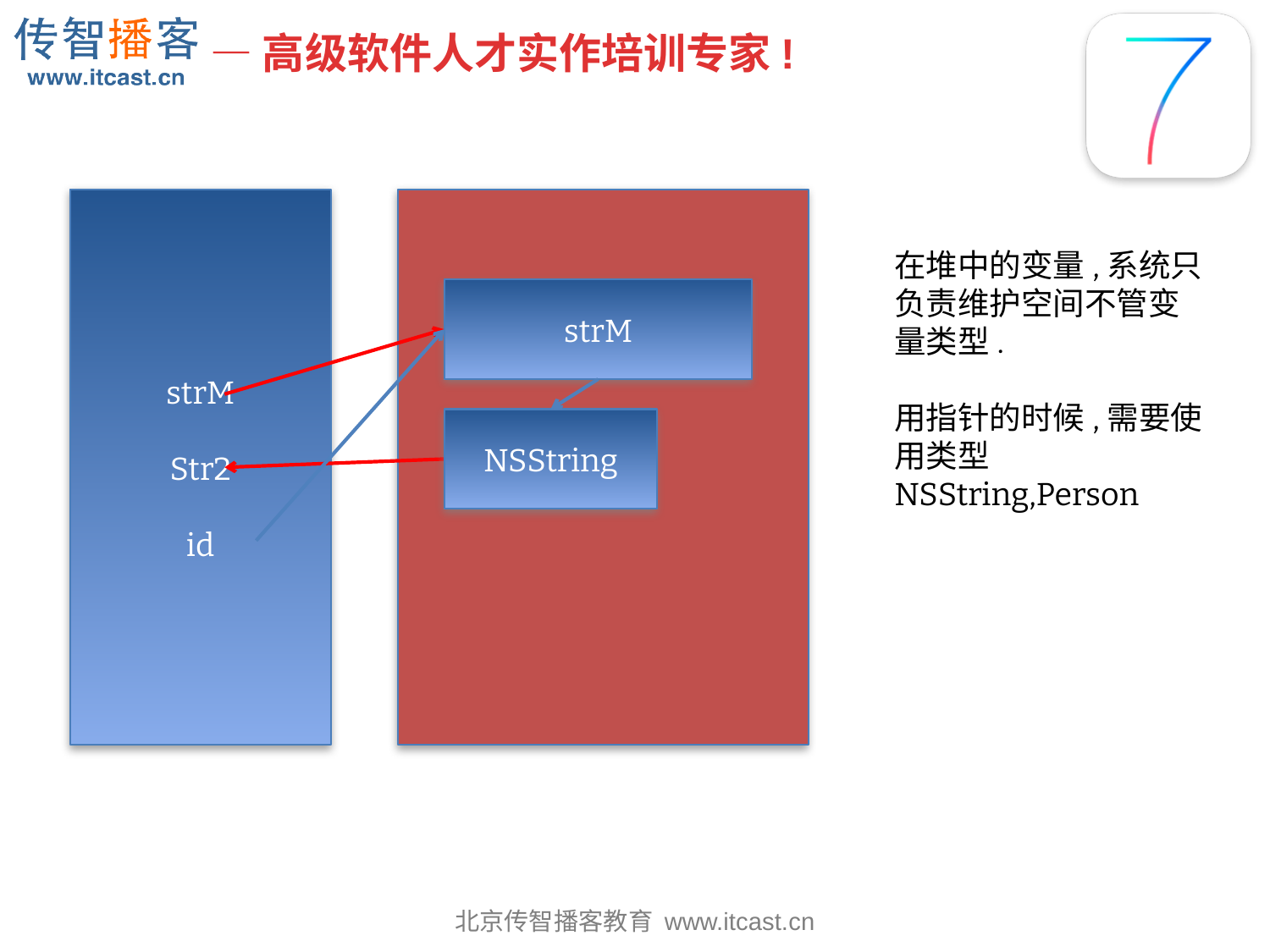

strM

Str2

id

在堆中的变量,系统只负责维护空间不管变量类型.

用指针的时候,需要使用类型NSString,Person
strM
NSString